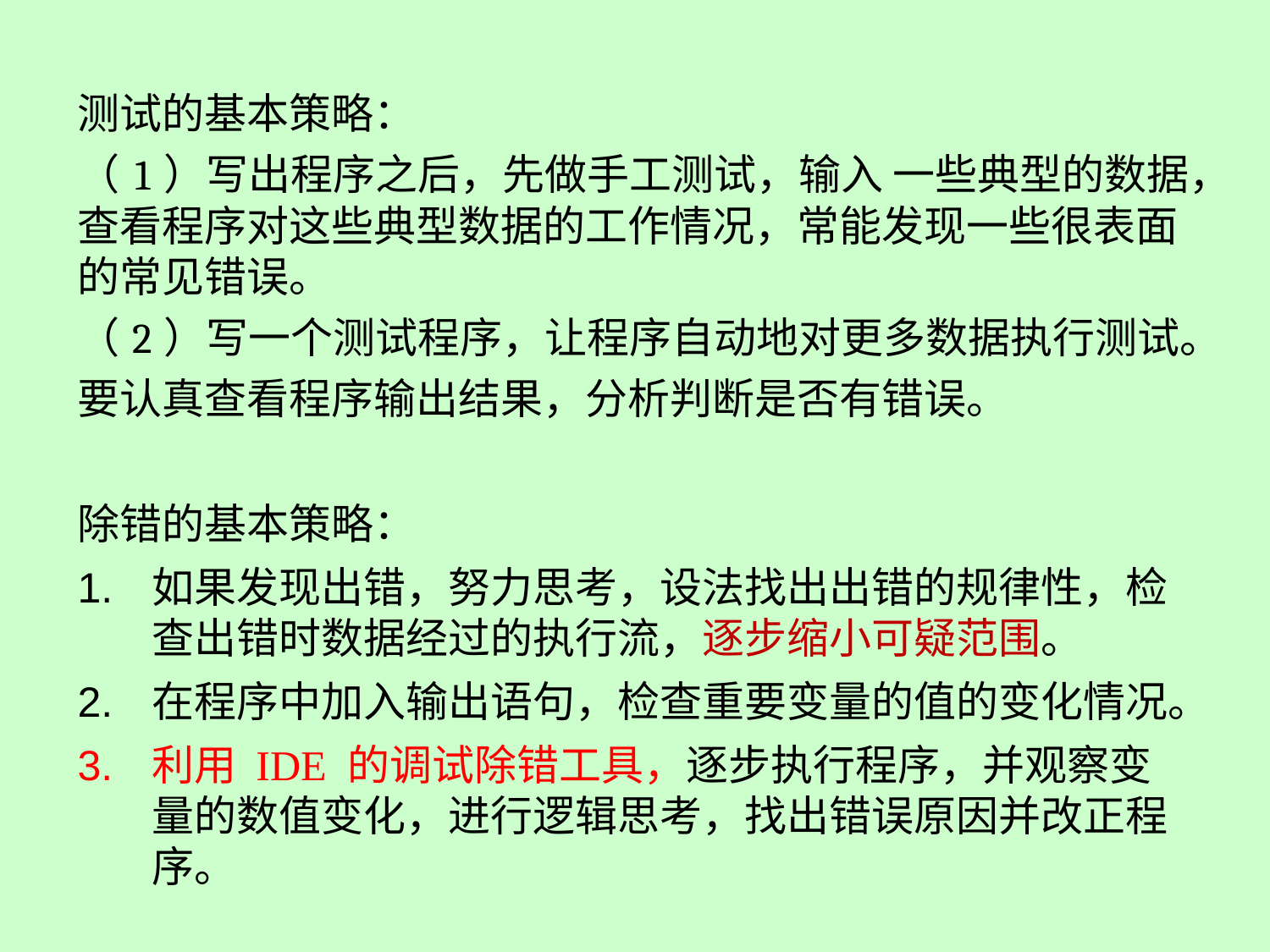

测试的基本策略：
（1）写出程序之后，先做手工测试，输入 一些典型的数据，查看程序对这些典型数据的工作情况，常能发现一些很表面的常见错误。
（2）写一个测试程序，让程序自动地对更多数据执行测试。
要认真查看程序输出结果，分析判断是否有错误。

除错的基本策略：
如果发现出错，努力思考，设法找出出错的规律性，检查出错时数据经过的执行流，逐步缩小可疑范围。
在程序中加入输出语句，检查重要变量的值的变化情况。
利用 IDE 的调试除错工具，逐步执行程序，并观察变量的数值变化，进行逻辑思考，找出错误原因并改正程序。

74